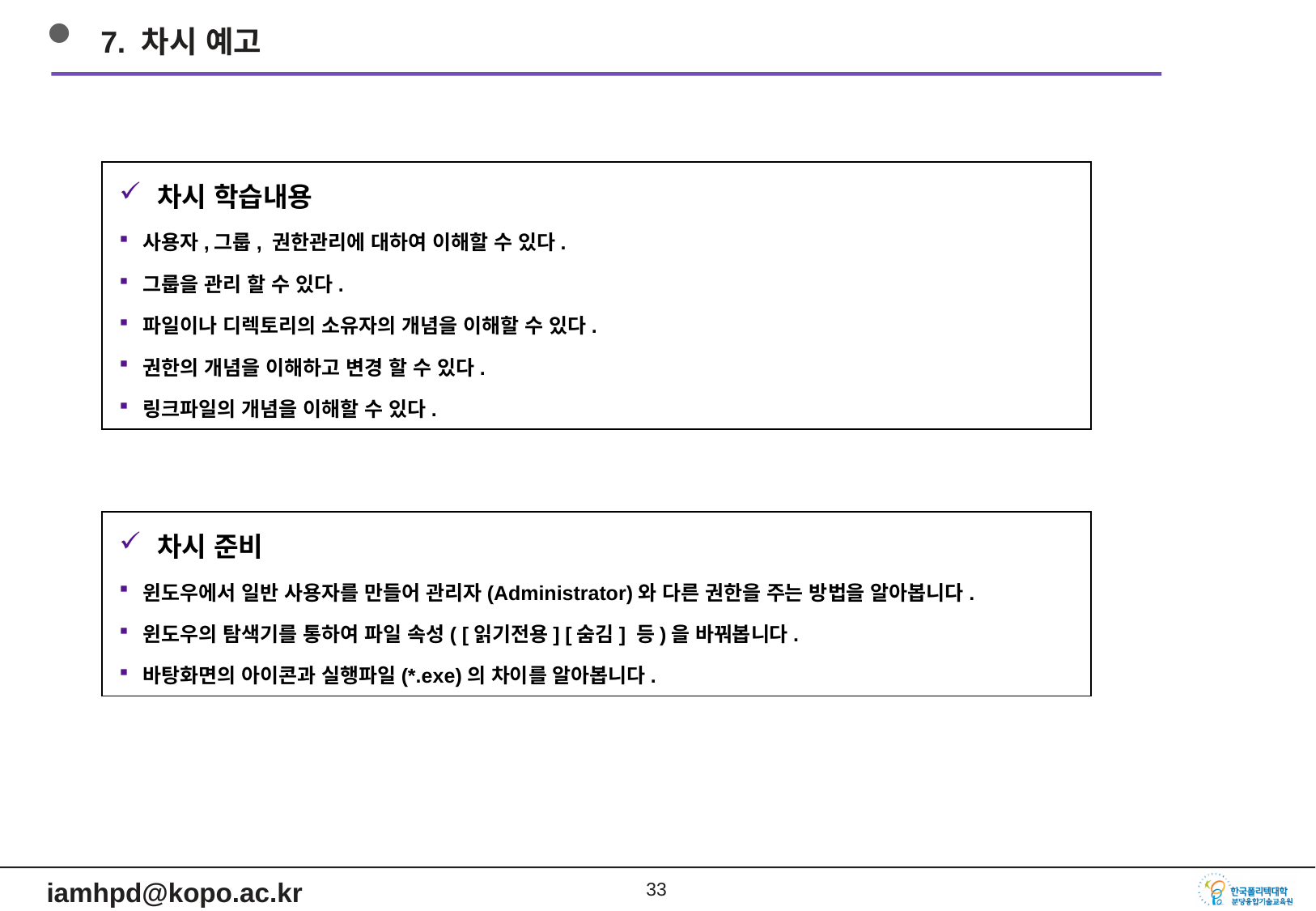

7. 차시 예고
차시 학습내용
사용자,그룹, 권한관리에 대하여 이해할 수 있다.
그룹을 관리 할 수 있다.
파일이나 디렉토리의 소유자의 개념을 이해할 수 있다.
권한의 개념을 이해하고 변경 할 수 있다.
링크파일의 개념을 이해할 수 있다.
차시 준비
윈도우에서 일반 사용자를 만들어 관리자(Administrator)와 다른 권한을 주는 방법을 알아봅니다.
윈도우의 탐색기를 통하여 파일 속성( [읽기전용] [숨김] 등)을 바꿔봅니다.
바탕화면의 아이콘과 실행파일(*.exe)의 차이를 알아봅니다.
33